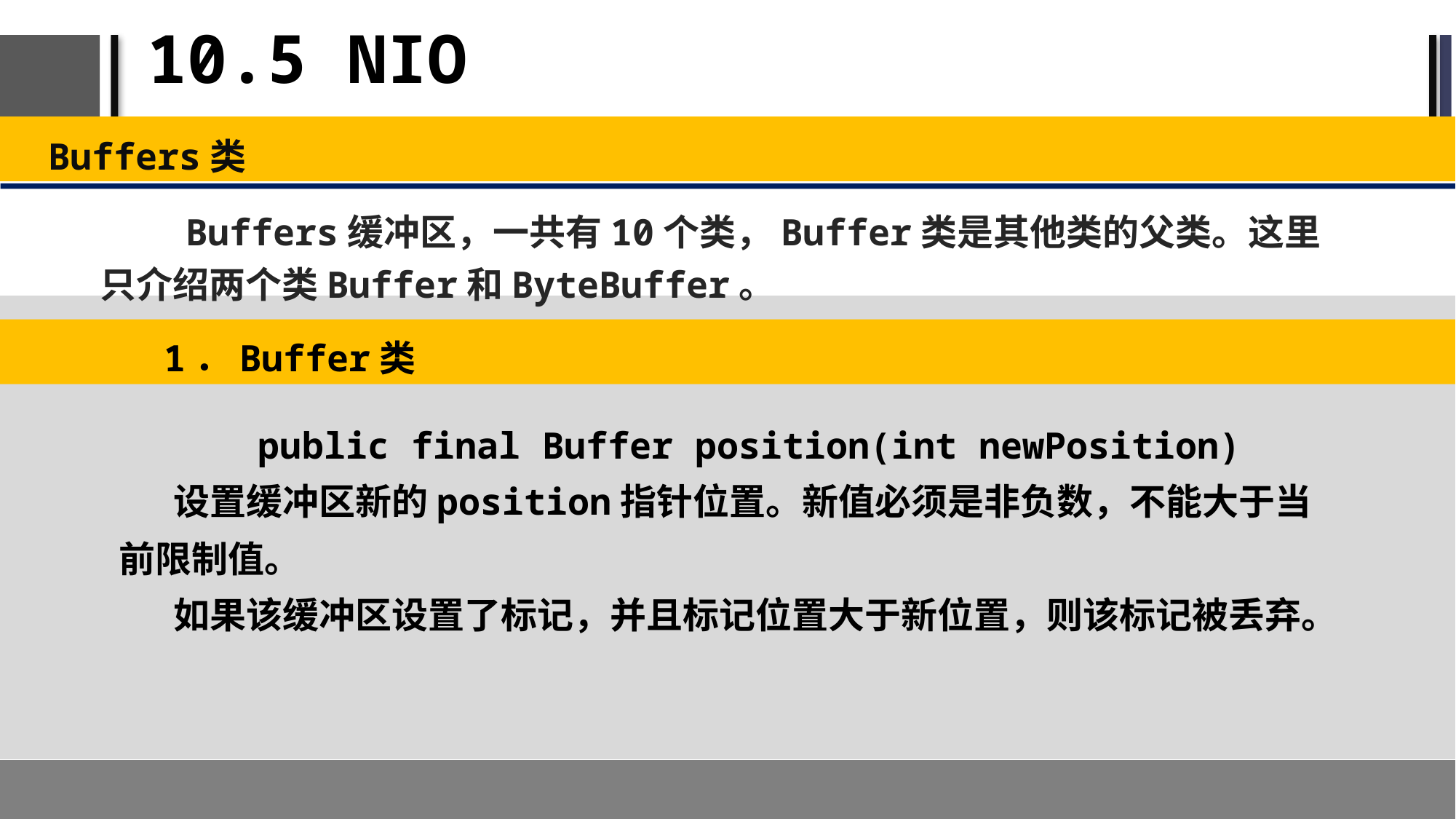

# 10.5 NIO

Buffers类

Buffers缓冲区，一共有10个类，Buffer类是其他类的父类。这里只介绍两个类Buffer和ByteBuffer。

1．Buffer类

public final Buffer position(int newPosition)
设置缓冲区新的position指针位置。新值必须是非负数，不能大于当前限制值。
如果该缓冲区设置了标记，并且标记位置大于新位置，则该标记被丢弃。